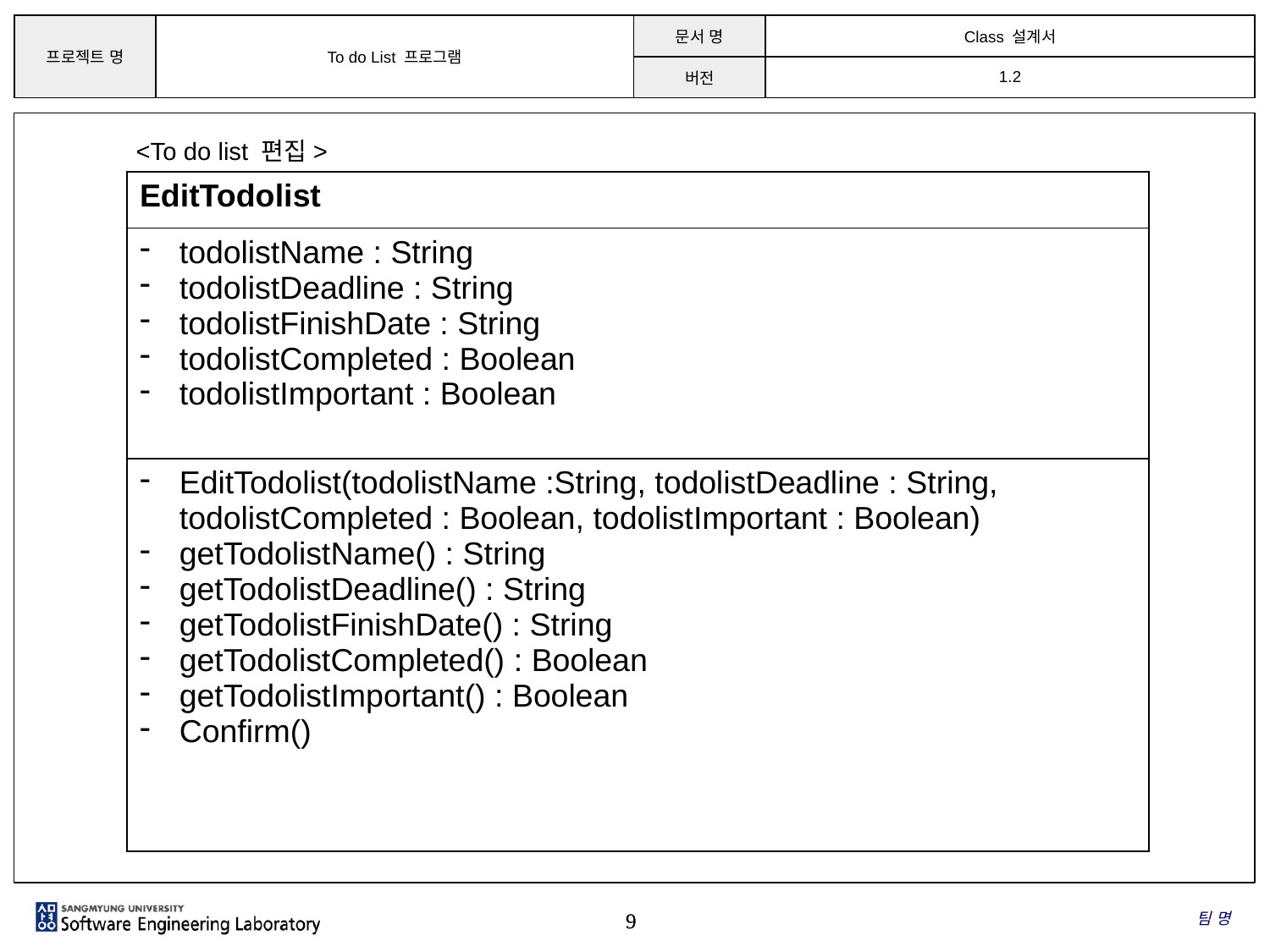

<To do list 편집>
| EditTodolist |
| --- |
| todolistName : String todolistDeadline : String todolistFinishDate : String todolistCompleted : Boolean todolistImportant : Boolean |
| EditTodolist(todolistName :String, todolistDeadline : String, todolistCompleted : Boolean, todolistImportant : Boolean) getTodolistName() : String getTodolistDeadline() : String getTodolistFinishDate() : String getTodolistCompleted() : Boolean getTodolistImportant() : Boolean Confirm() |
팀 명